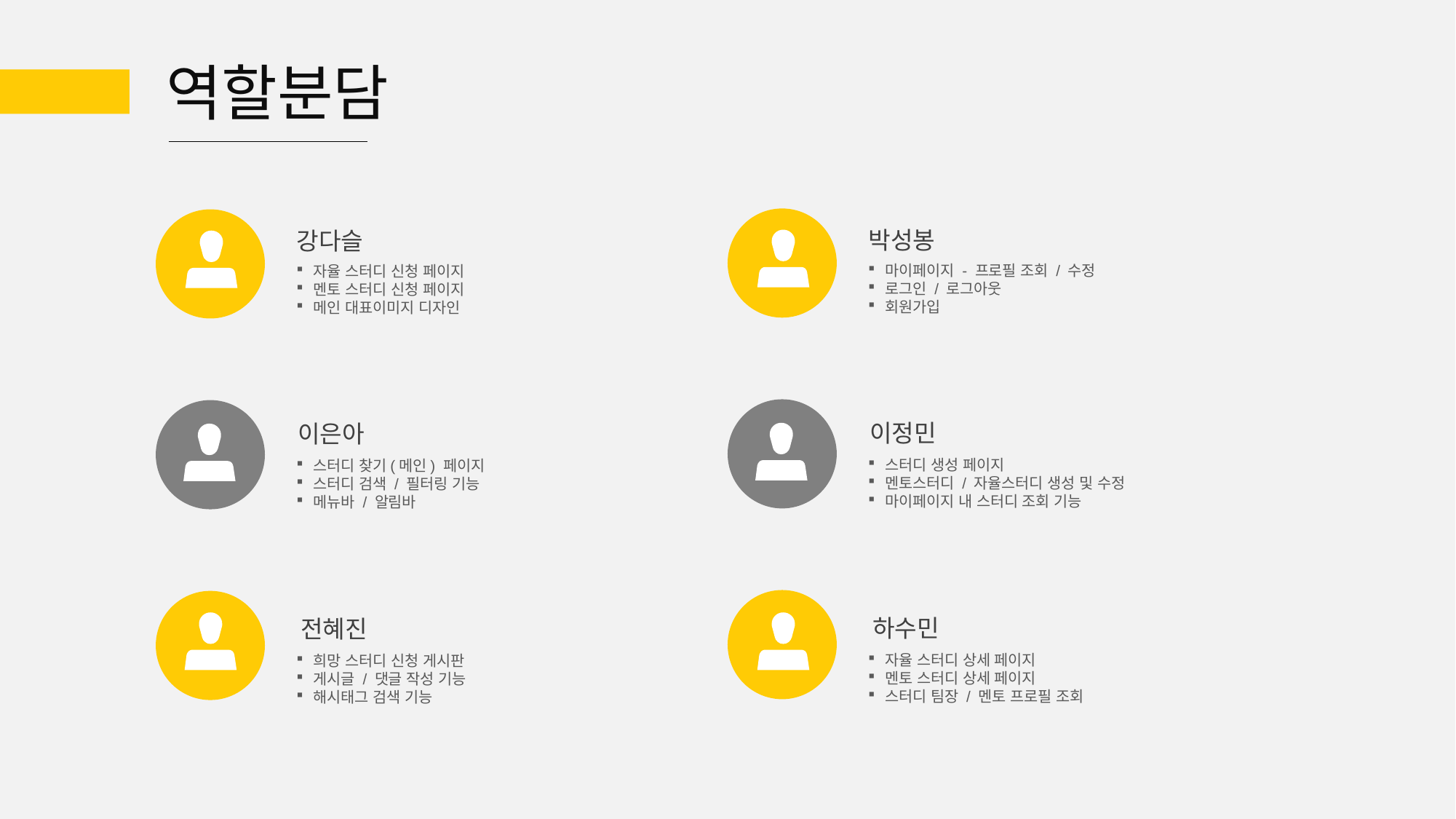

역할분담

박성봉
강다슬

마이페이지 - 프로필 조회 / 수정
로그인 / 로그아웃
회원가입
자율 스터디 신청 페이지
멘토 스터디 신청 페이지
메인 대표이미지 디자인

이정민
이은아

스터디 생성 페이지
멘토스터디 / 자율스터디 생성 및 수정
마이페이지 내 스터디 조회 기능

스터디 찾기(메인) 페이지
스터디 검색 / 필터링 기능
메뉴바 / 알림바

하수민
전혜진

자율 스터디 상세 페이지
멘토 스터디 상세 페이지
스터디 팀장 / 멘토 프로필 조회
희망 스터디 신청 게시판
게시글 / 댓글 작성 기능
해시태그 검색 기능